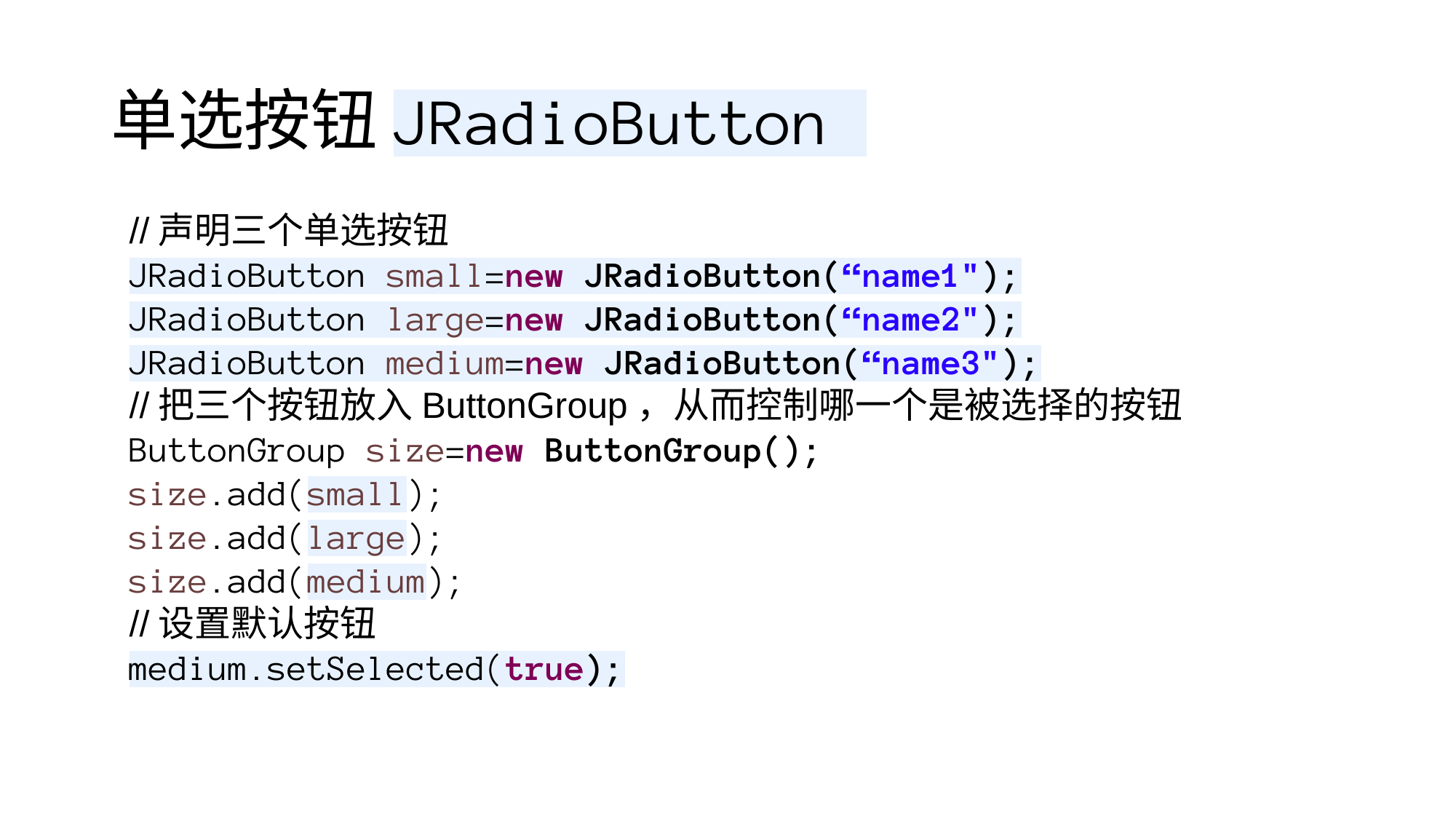

# 单选按钮JRadioButton
//声明三个单选按钮
JRadioButton small=new JRadioButton(“name1");
JRadioButton large=new JRadioButton(“name2");
JRadioButton medium=new JRadioButton(“name3");
//把三个按钮放入ButtonGroup，从而控制哪一个是被选择的按钮
ButtonGroup size=new ButtonGroup();
size.add(small);
size.add(large);
size.add(medium);
//设置默认按钮
medium.setSelected(true);